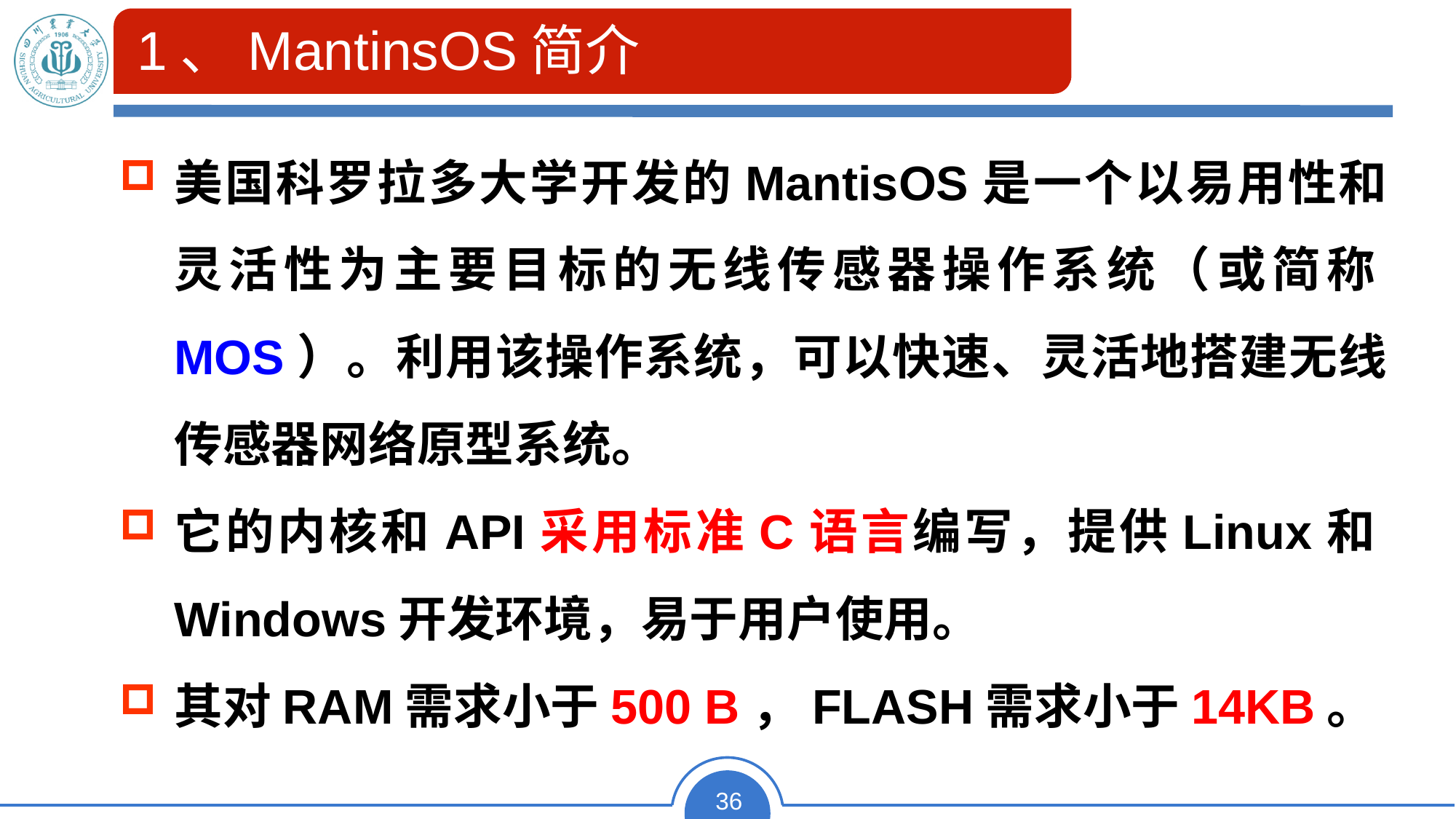

# 1、MantinsOS简介
美国科罗拉多大学开发的MantisOS是一个以易用性和灵活性为主要目标的无线传感器操作系统（或简称MOS）。利用该操作系统，可以快速、灵活地搭建无线传感器网络原型系统。
它的内核和API采用标准C语言编写，提供Linux和Windows开发环境，易于用户使用。
其对RAM需求小于500 B，FLASH需求小于14KB。